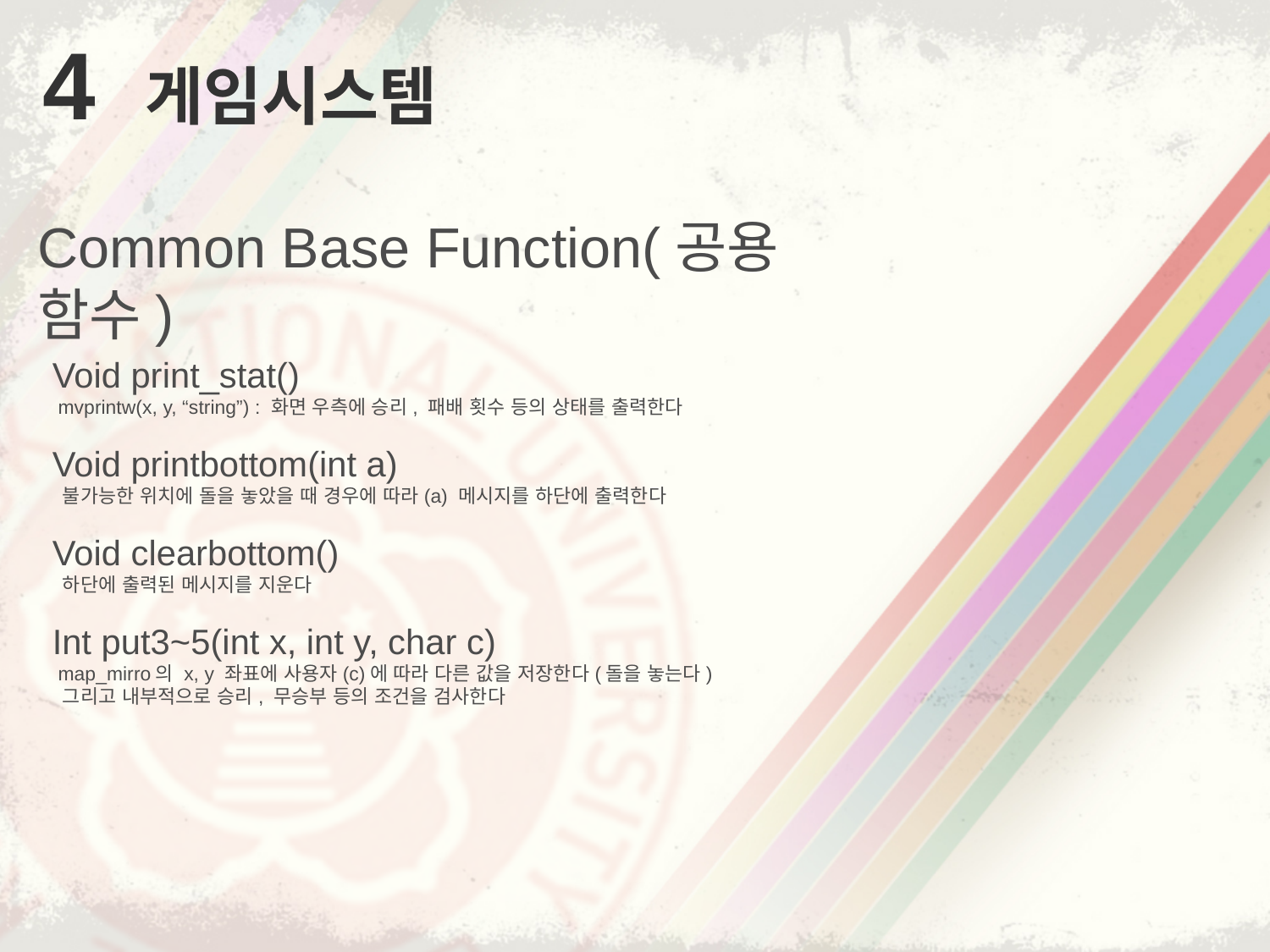

4  게임시스템

Common Base Function(공용 함수)

Void print_stat()
 mvprintw(x, y, “string”) : 화면 우측에 승리, 패배 횟수 등의 상태를 출력한다

Void printbottom(int a)
 불가능한 위치에 돌을 놓았을 때 경우에 따라(a) 메시지를 하단에 출력한다

Void clearbottom()
 하단에 출력된 메시지를 지운다

Int put3~5(int x, int y, char c)
 map_mirro의 x, y 좌표에 사용자(c)에 따라 다른 값을 저장한다(돌을 놓는다)
 그리고 내부적으로 승리, 무승부 등의 조건을 검사한다